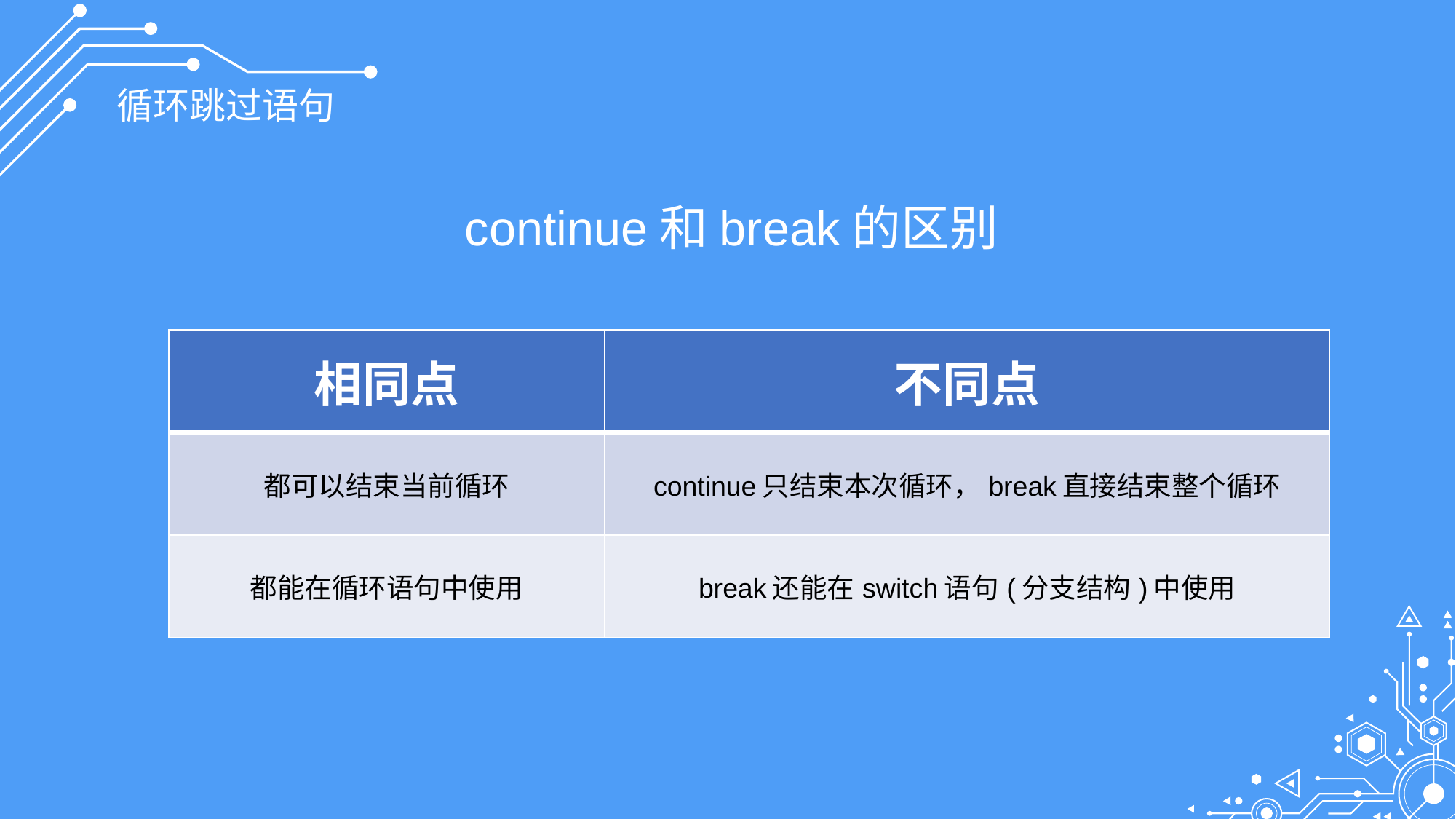

循环跳过语句
continue和break的区别
| 相同点 | 不同点 |
| --- | --- |
| 都可以结束当前循环 | continue只结束本次循环，break直接结束整个循环 |
| 都能在循环语句中使用 | break还能在switch语句(分支结构)中使用 |